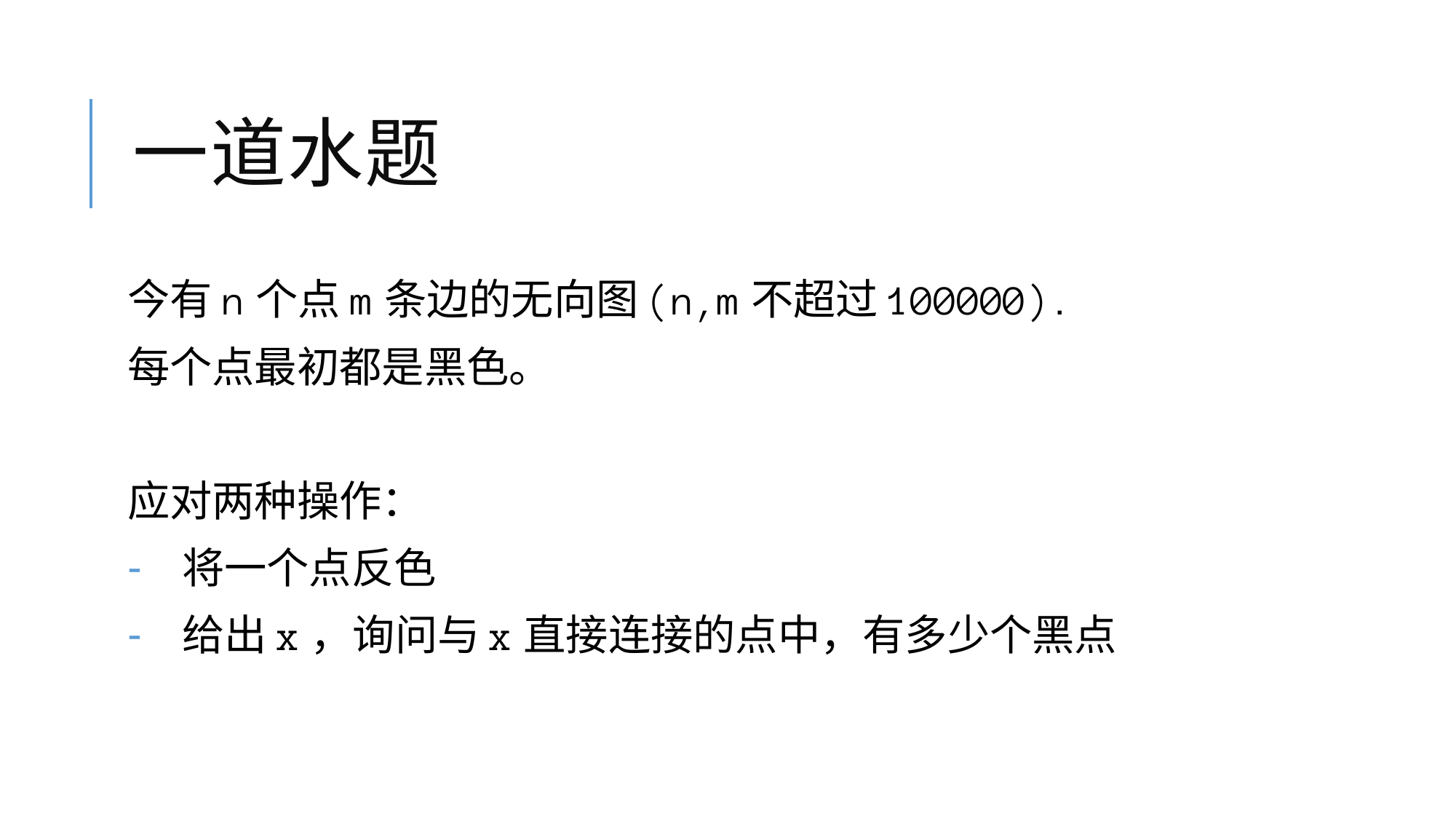

# 一道水题
今有n个点m条边的无向图(n,m不超过100000).
每个点最初都是黑色。

应对两种操作：
将一个点反色
给出x，询问与x直接连接的点中，有多少个黑点